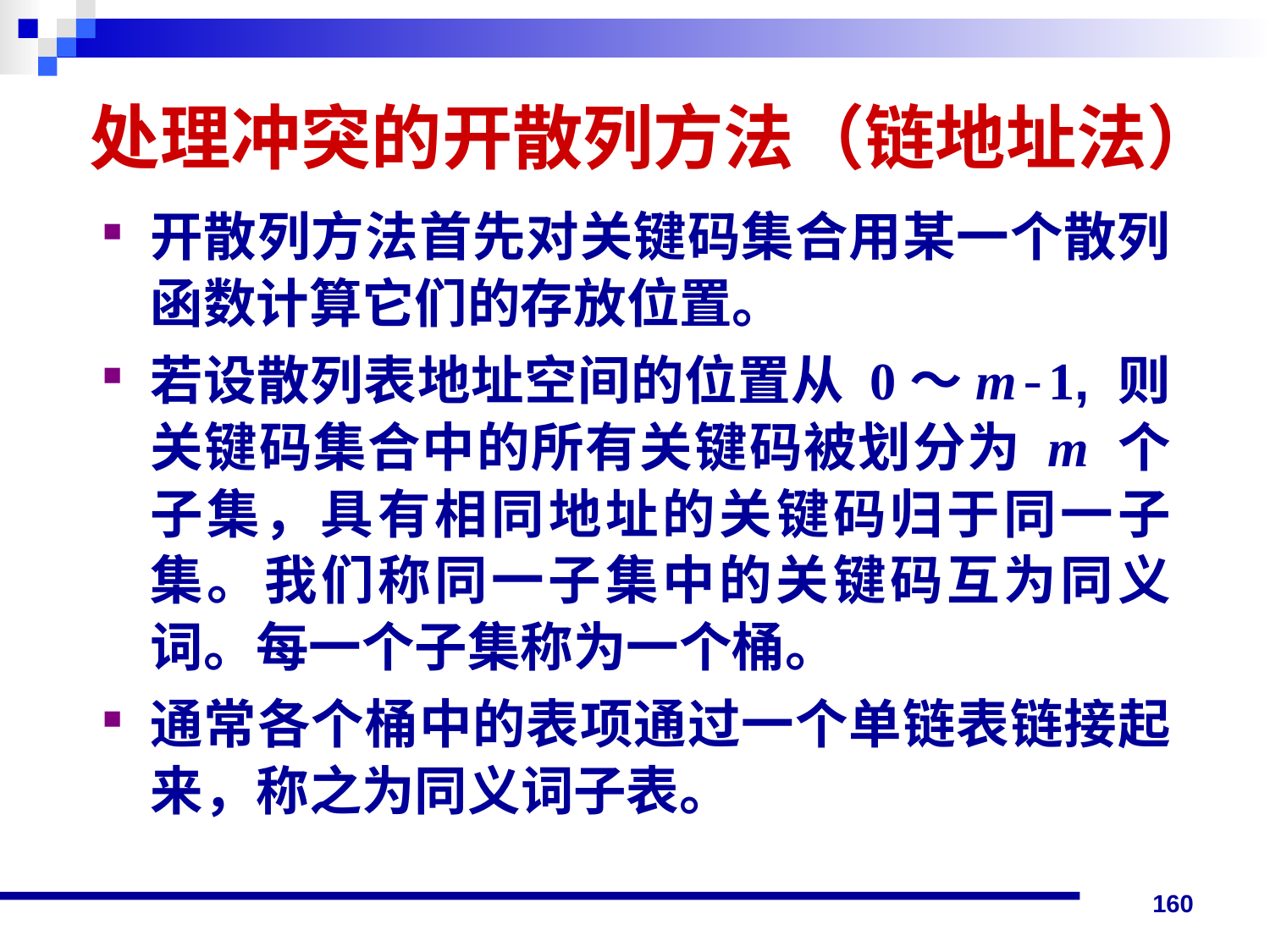

# 处理冲突的开散列方法（链地址法）
开散列方法首先对关键码集合用某一个散列函数计算它们的存放位置。
若设散列表地址空间的位置从 0～m-1, 则关键码集合中的所有关键码被划分为 m 个子集，具有相同地址的关键码归于同一子集。我们称同一子集中的关键码互为同义词。每一个子集称为一个桶。
通常各个桶中的表项通过一个单链表链接起来，称之为同义词子表。
160